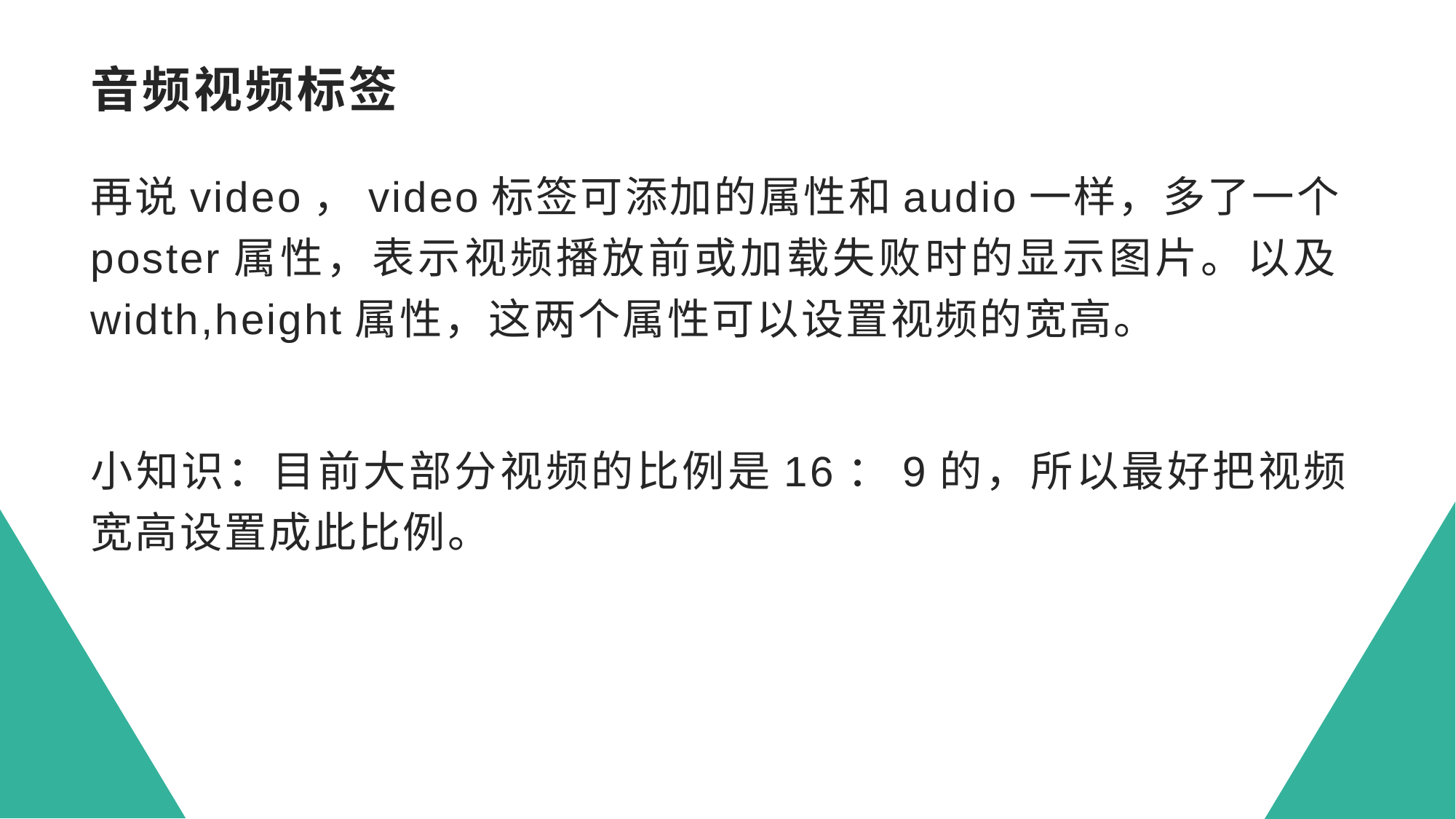

# 音频视频标签
再说video，video标签可添加的属性和audio一样，多了一个poster属性，表示视频播放前或加载失败时的显示图片。以及width,height属性，这两个属性可以设置视频的宽高。

小知识：目前大部分视频的比例是16：9的，所以最好把视频宽高设置成此比例。